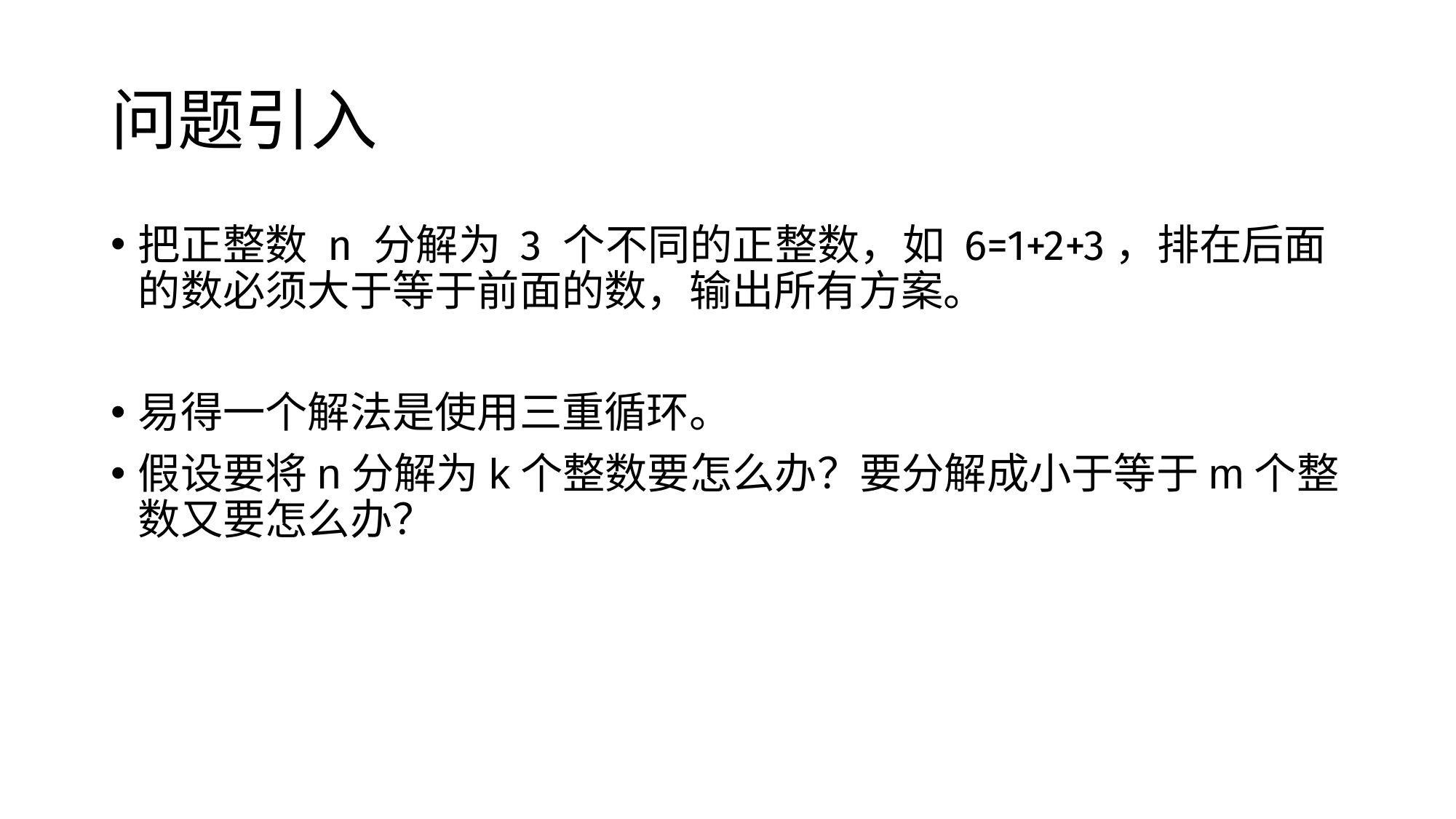

# 问题引入
把正整数 n 分解为 3 个不同的正整数，如 6=1+2+3，排在后面的数必须大于等于前面的数，输出所有方案。

易得一个解法是使用三重循环。
假设要将n分解为k个整数要怎么办？要分解成小于等于m个整数又要怎么办？